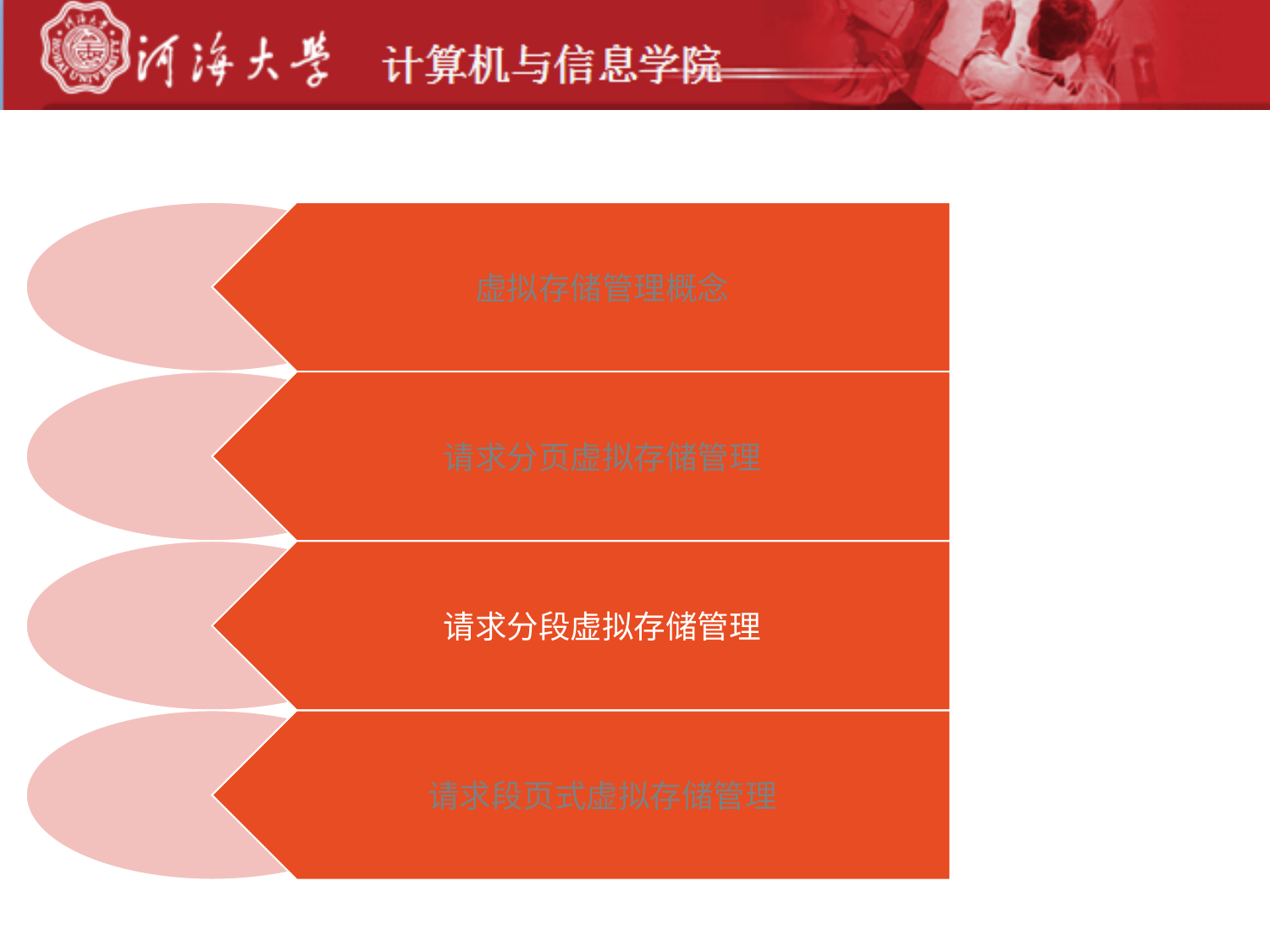

虚拟存储管理概念
请求分页虚拟存储管理
请求分段虚拟存储管理
请求段页式虚拟存储管理